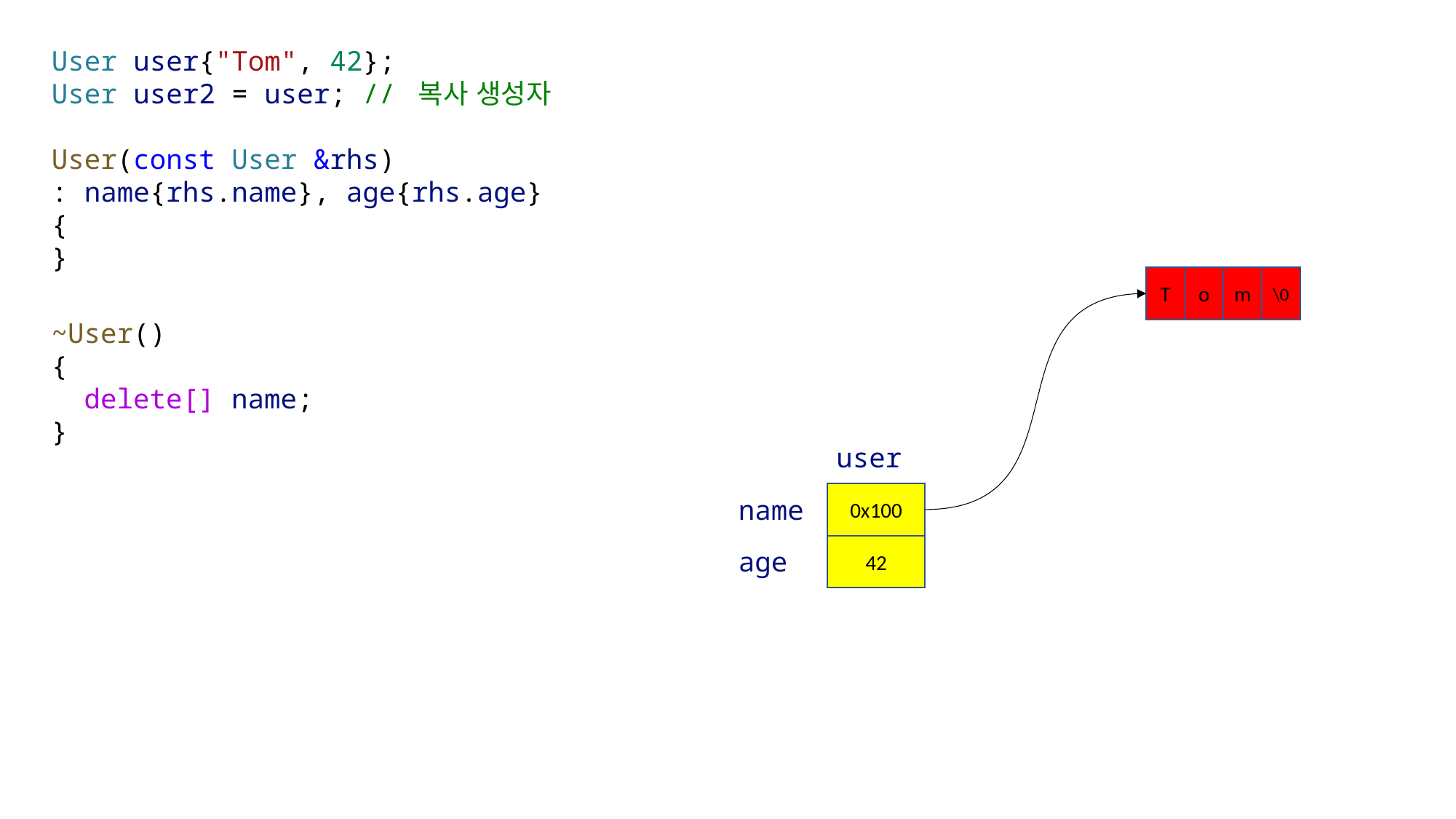

User user{"Tom", 42};
User user2 = user; // 복사 생성자
User(const User &rhs)
: name{rhs.name}, age{rhs.age}
{
}
T
o
m
\0
~User()
{
  delete[] name;
}
user
0x100
name
42
age